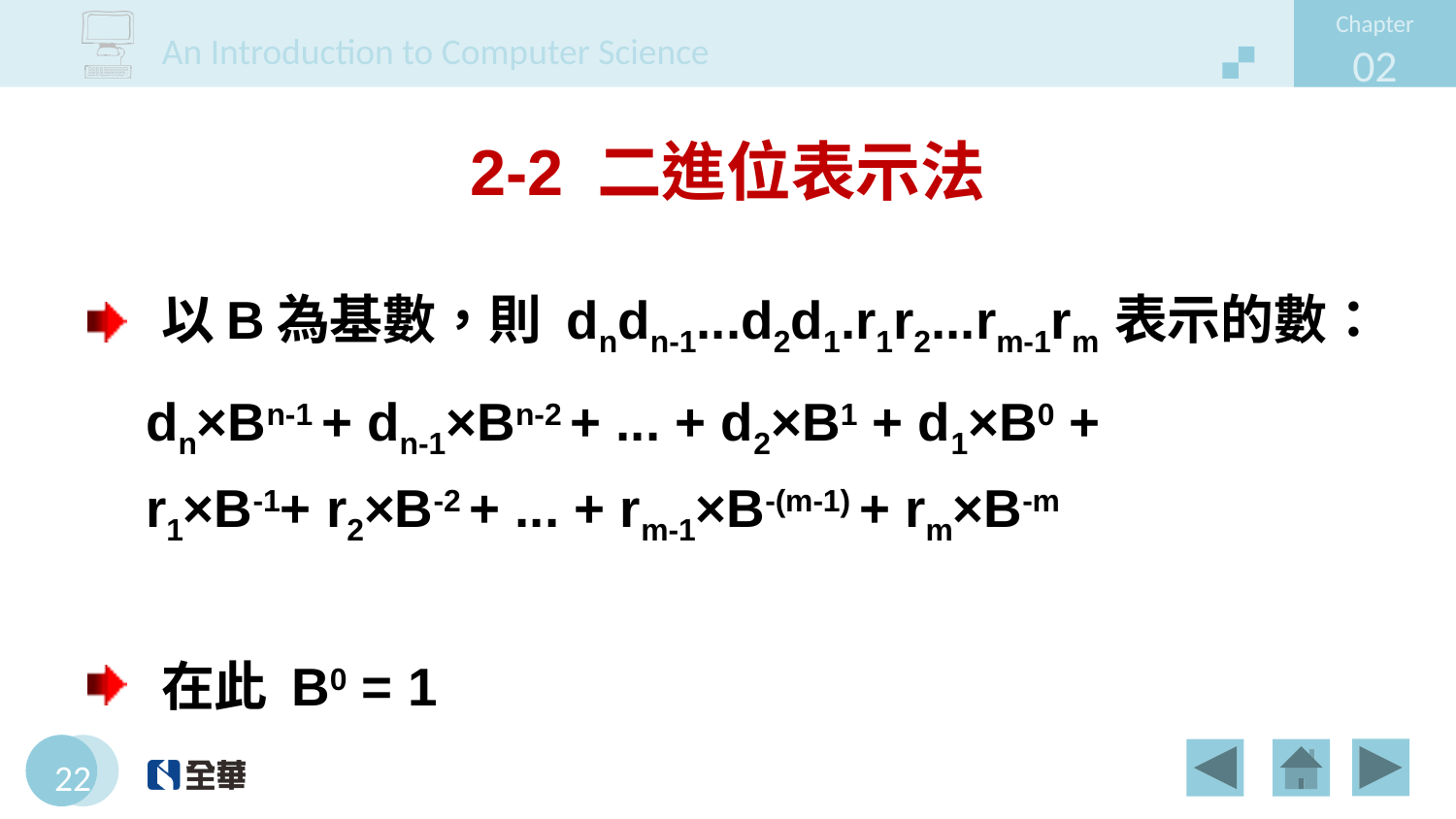

# 2-2 二進位表示法
以B為基數，則 dndn-1...d2d1.r1r2...rm-1rm 表示的數：
dn×Bn-1 + dn-1×Bn-2 + ... + d2×B1 + d1×B0 +
r1×B-1+ r2×B-2 + ... + rm-1×B-(m-1) + rm×B-m

在此 B0 = 1